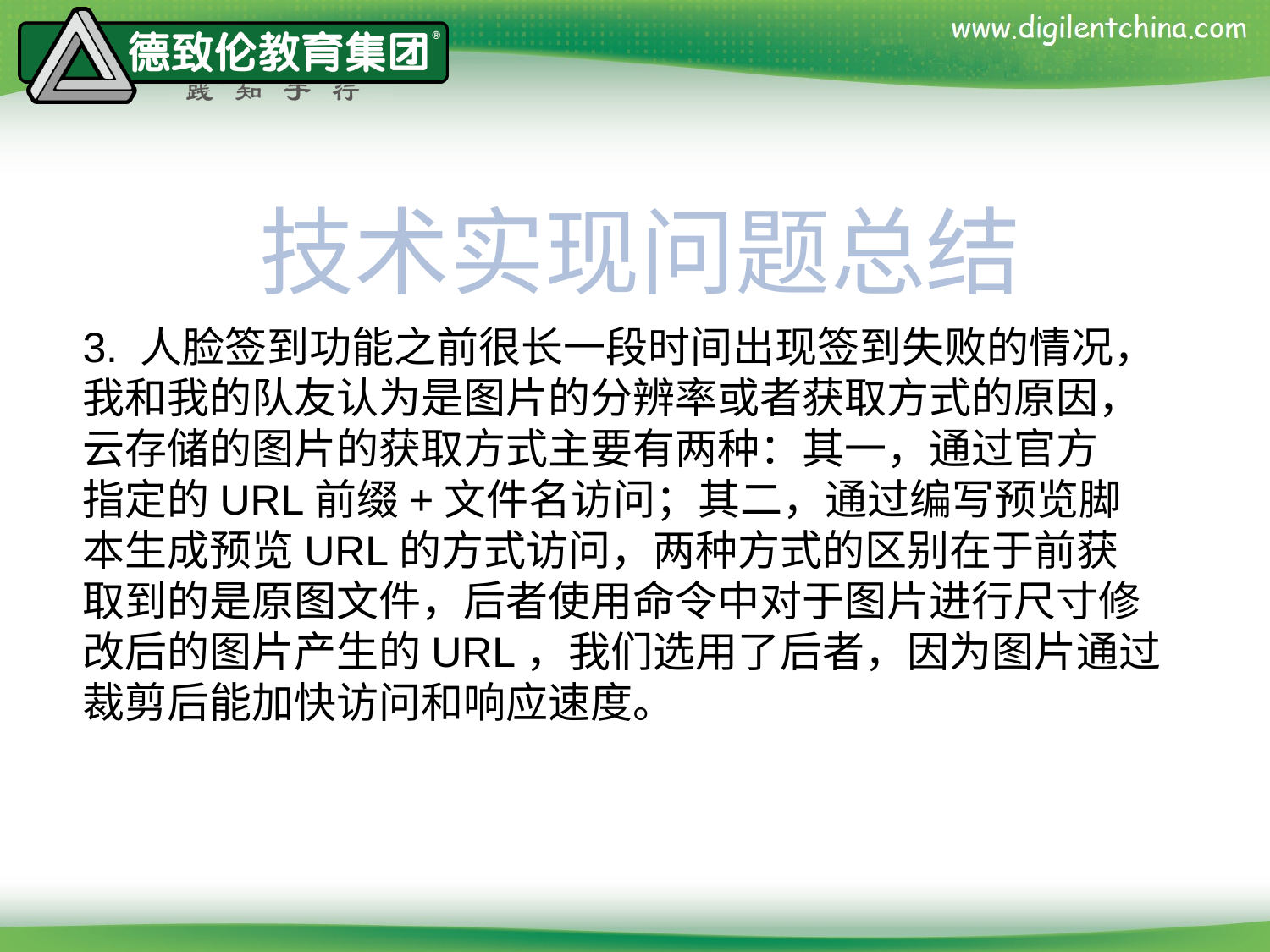

技术实现问题总结
3. 人脸签到功能之前很长一段时间出现签到失败的情况，
我和我的队友认为是图片的分辨率或者获取方式的原因，
云存储的图片的获取方式主要有两种：其一，通过官方
指定的URL前缀+文件名访问；其二，通过编写预览脚
本生成预览URL的方式访问，两种方式的区别在于前获
取到的是原图文件，后者使用命令中对于图片进行尺寸修
改后的图片产生的URL，我们选用了后者，因为图片通过
裁剪后能加快访问和响应速度。